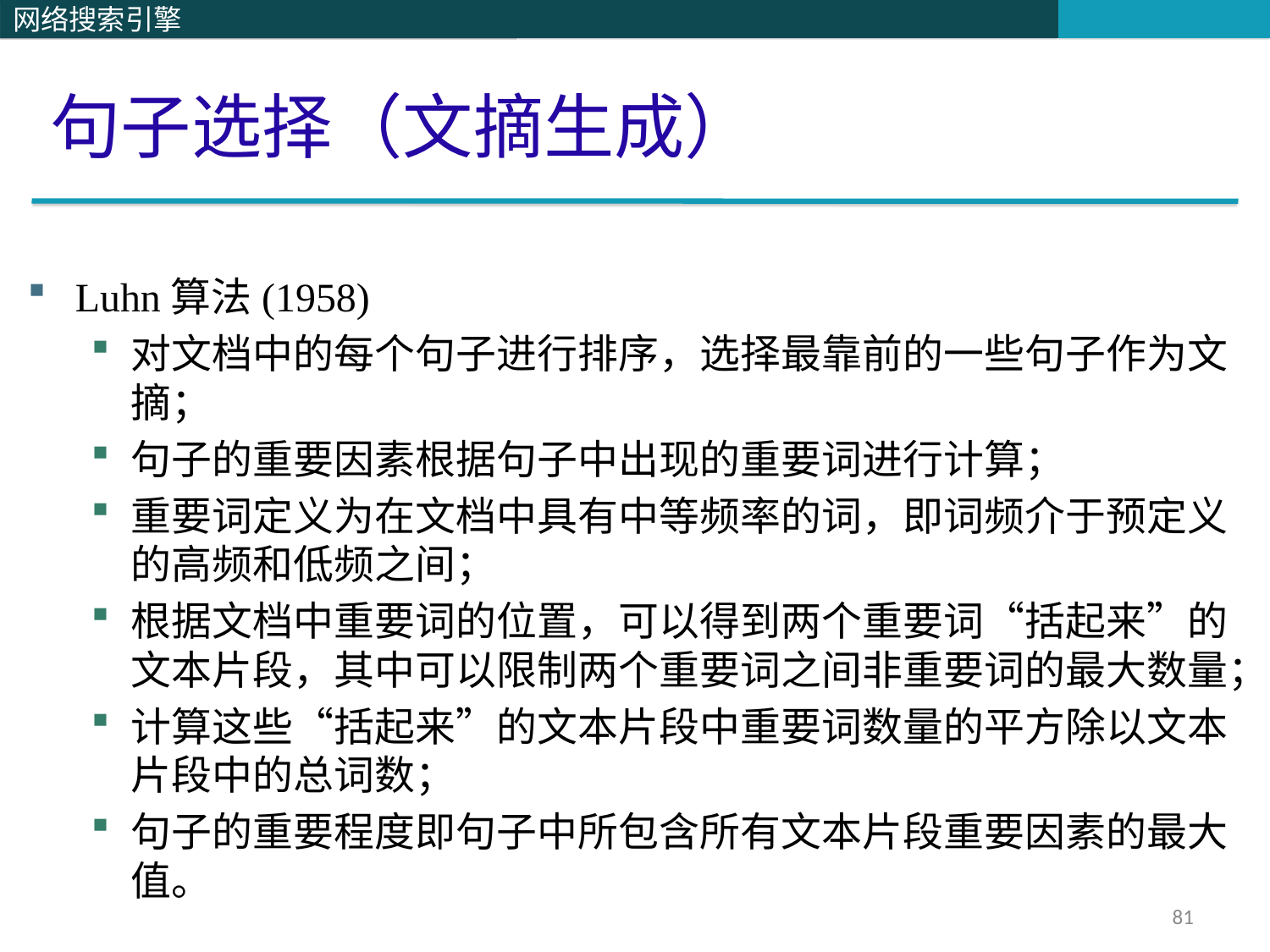

句子选择（文摘生成）
Luhn算法(1958)
对文档中的每个句子进行排序，选择最靠前的一些句子作为文摘；
句子的重要因素根据句子中出现的重要词进行计算；
重要词定义为在文档中具有中等频率的词，即词频介于预定义的高频和低频之间；
根据文档中重要词的位置，可以得到两个重要词“括起来”的文本片段，其中可以限制两个重要词之间非重要词的最大数量；
计算这些“括起来”的文本片段中重要词数量的平方除以文本片段中的总词数；
句子的重要程度即句子中所包含所有文本片段重要因素的最大值。
81